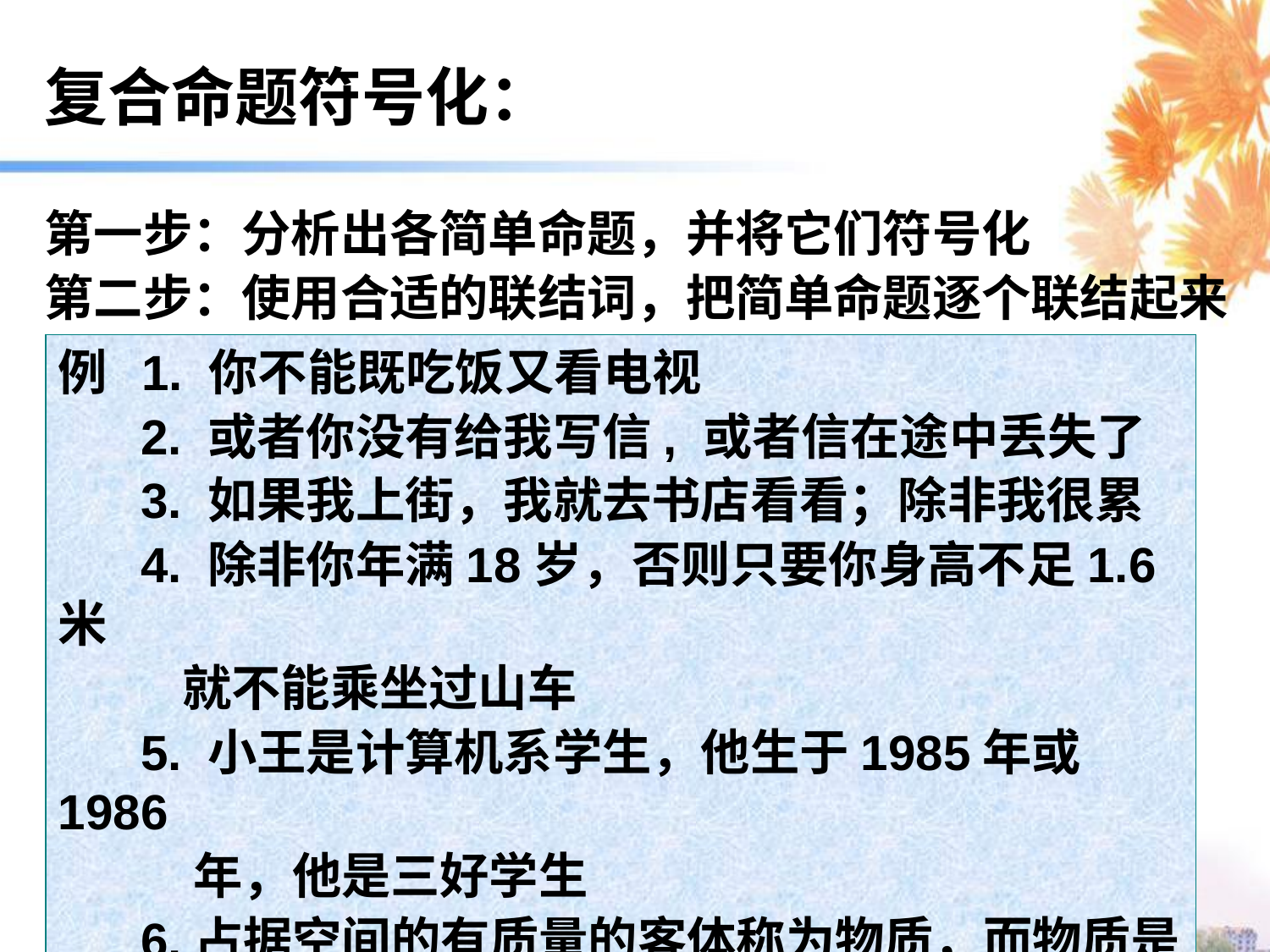

复合命题符号化：

第一步：分析出各简单命题，并将它们符号化
第二步：使用合适的联结词，把简单命题逐个联结起来
例  1. 你不能既吃饭又看电视
      2. 或者你没有给我写信, 或者信在途中丢失了
      3. 如果我上街，我就去书店看看；除非我很累
      4. 除非你年满18岁，否则只要你身高不足1.6米
          就不能乘坐过山车
      5. 小王是计算机系学生，他生于1985年或1986
           年，他是三好学生
      6.占据空间的有质量的客体称为物质，而物质是
         不断变化的
34